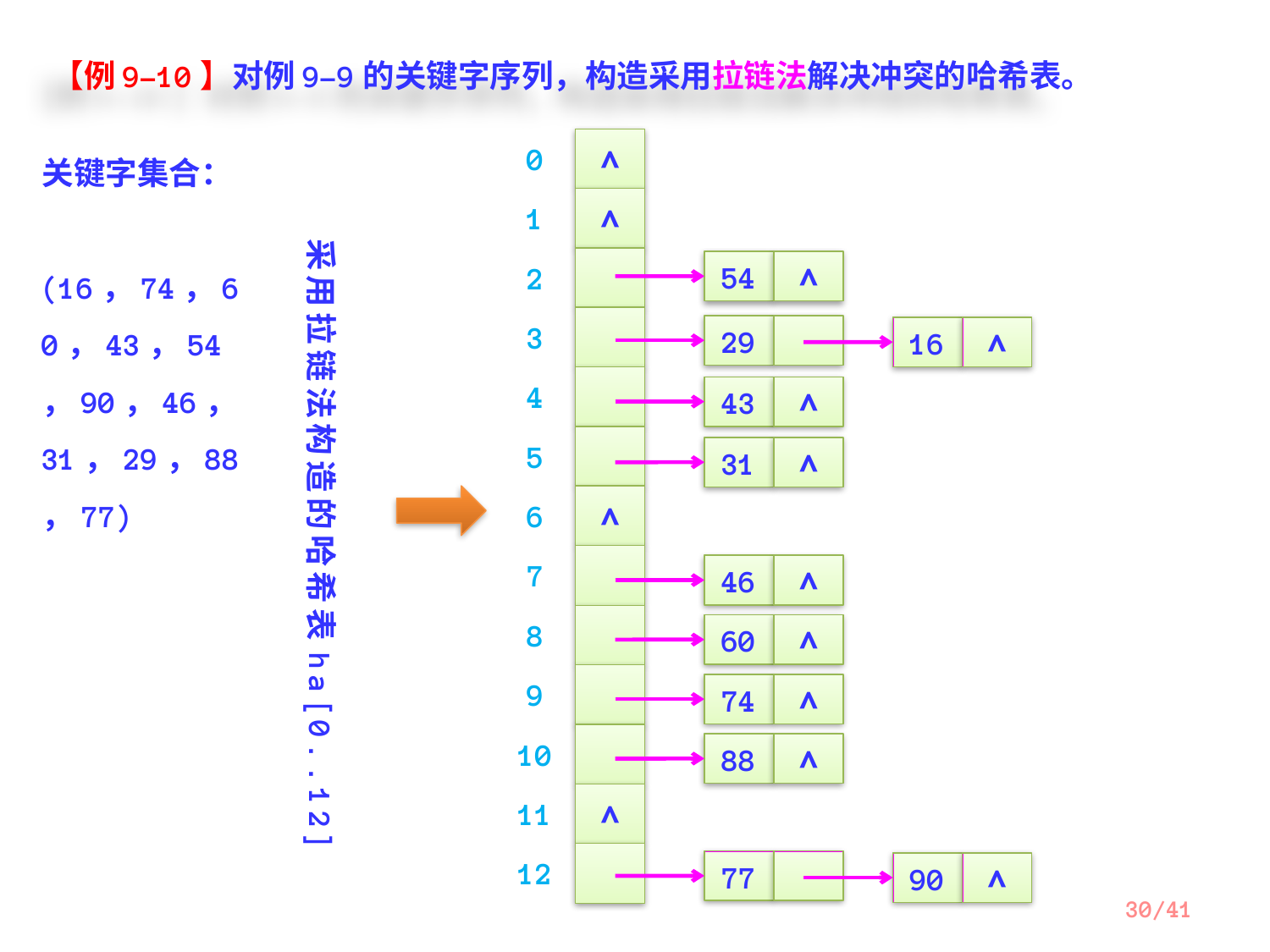

【例9-10】对例9-9的关键字序列，构造采用拉链法解决冲突的哈希表。
关键字集合：                   (16，74，60，43，54，90，46，31，29，88，77)
∧
0
∧
1

54
∧
2

29

3
16
∧

4
43
∧

5
31
∧

∧
6

7
46
∧

60
∧
8

74
∧
9

88
∧
10
∧
11

77

90
∧
12
采用拉链法构造的哈希表ha[0..12]
30/41